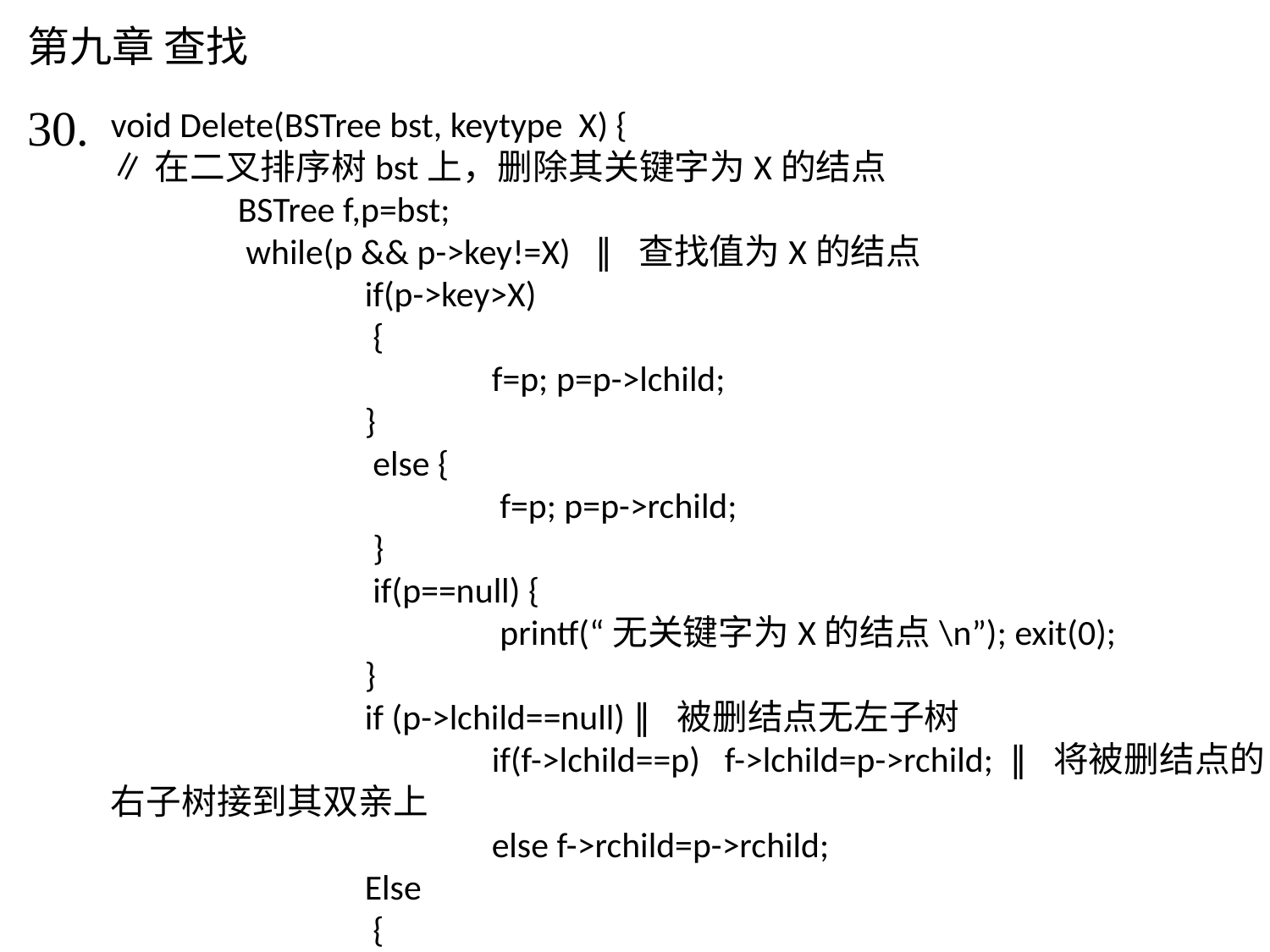

# 第九章 查找
void Delete(BSTree bst, keytype  X) {
∥在二叉排序树bst上，删除其关键字为X的结点
	BSTree f,p=bst;
	 while(p && p->key!=X)   ∥查找值为X的结点
		if(p->key>X)
		 {
			f=p; p=p->lchild;
		}
		 else {
			 f=p; p=p->rchild;
		 }
		 if(p==null) {
			 printf(“无关键字为X的结点\n”); exit(0);
		}
		if (p->lchild==null) ∥被删结点无左子树
			if(f->lchild==p)   f->lchild=p->rchild;  ∥将被删结点的右子树接到其双亲上
			else f->rchild=p->rchild;
		Else
		 {

30.